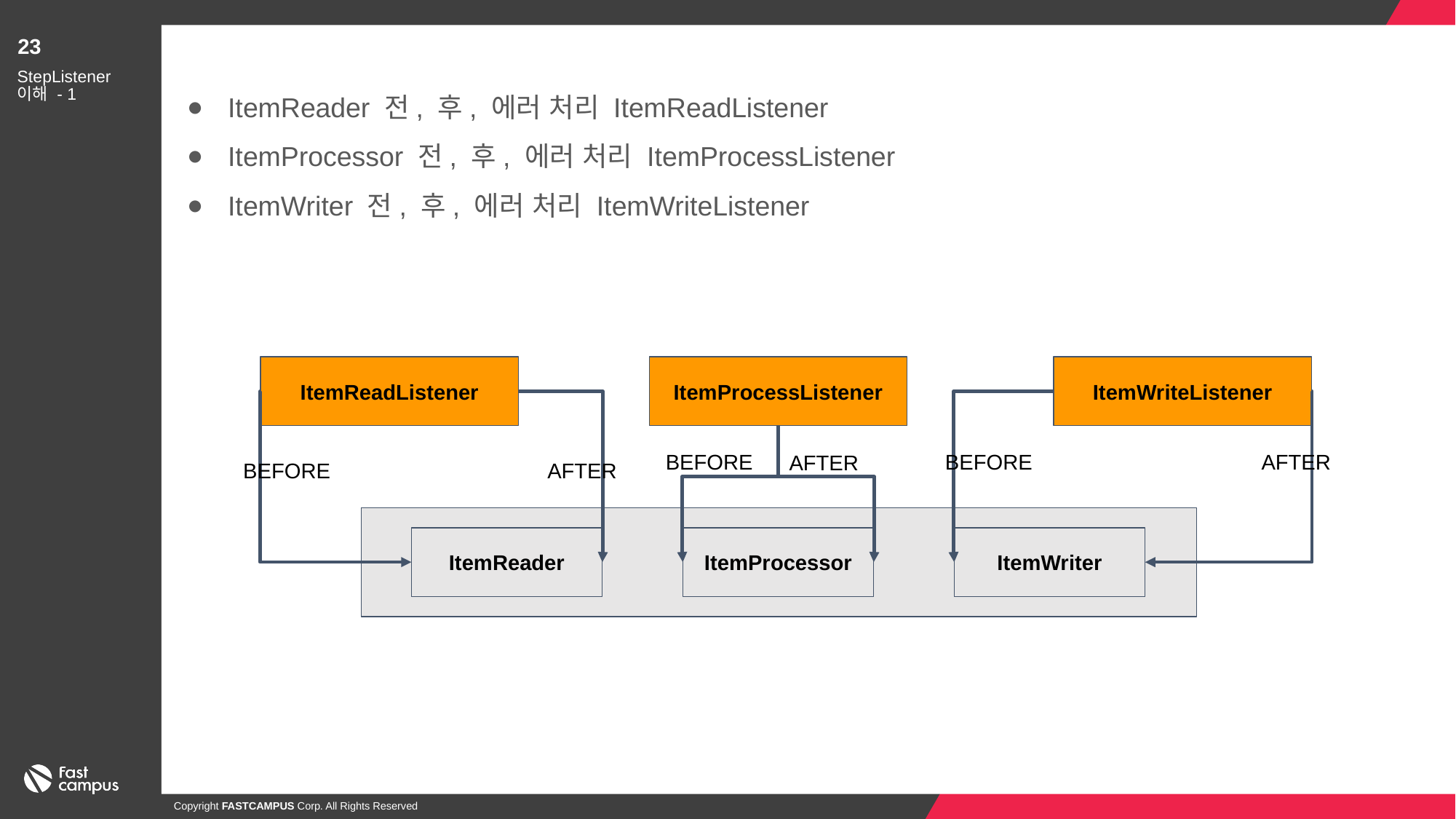

23
ItemReader 전, 후, 에러 처리 ItemReadListener
ItemProcessor 전, 후, 에러 처리 ItemProcessListener
ItemWriter 전, 후, 에러 처리 ItemWriteListener
StepListener 이해 - 1
ItemReadListener
ItemProcessListener
ItemWriteListener
BEFORE
BEFORE
AFTER
AFTER
BEFORE
AFTER

ItemReader
ItemProcessor
ItemWriter